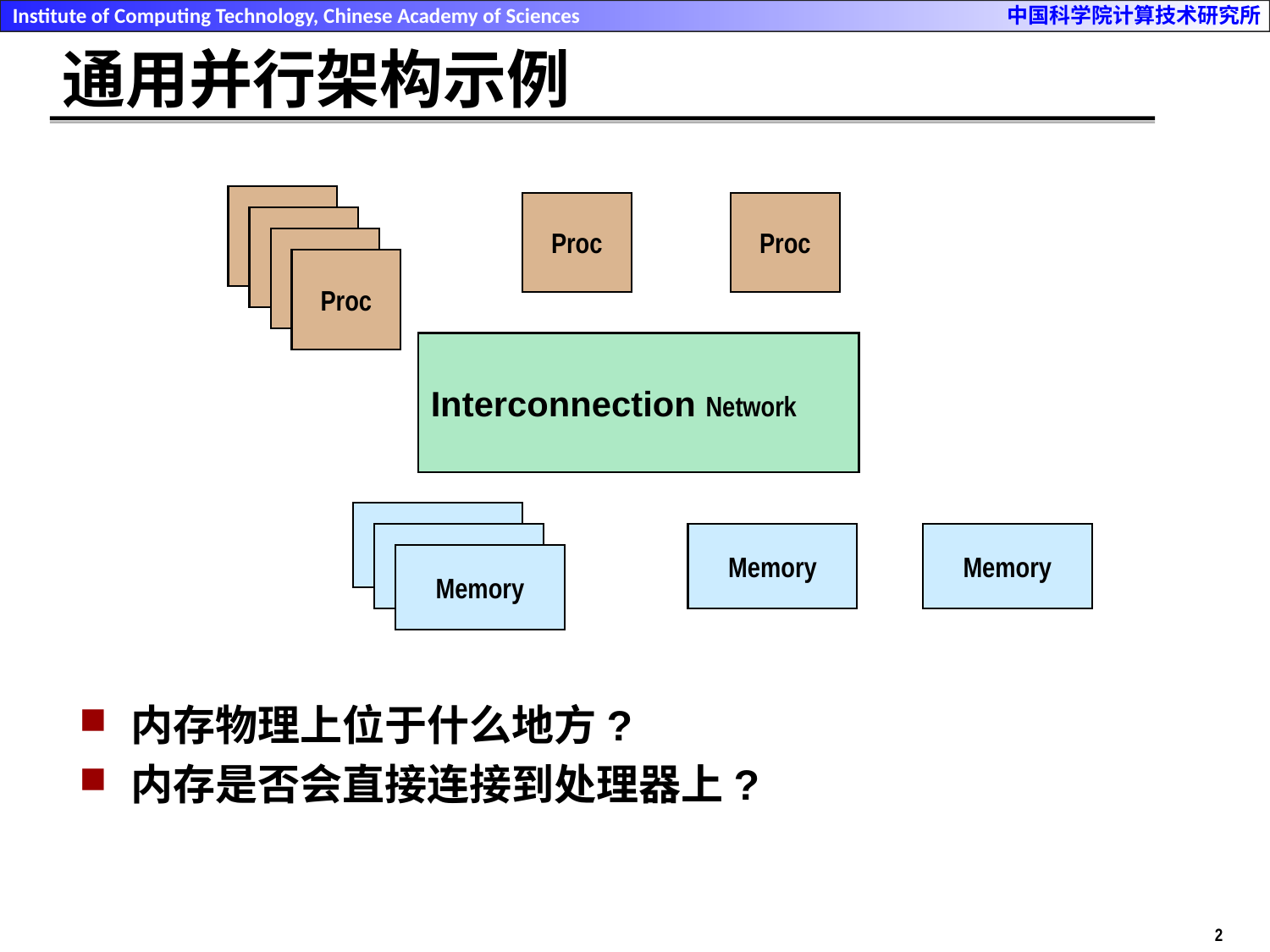

# 通用并行架构示例
Proc
Proc
Proc
Proc
Proc
Proc

Interconnection Network

Memory
Memory
Memory
Memory
Memory
内存物理上位于什么地方?
内存是否会直接连接到处理器上?